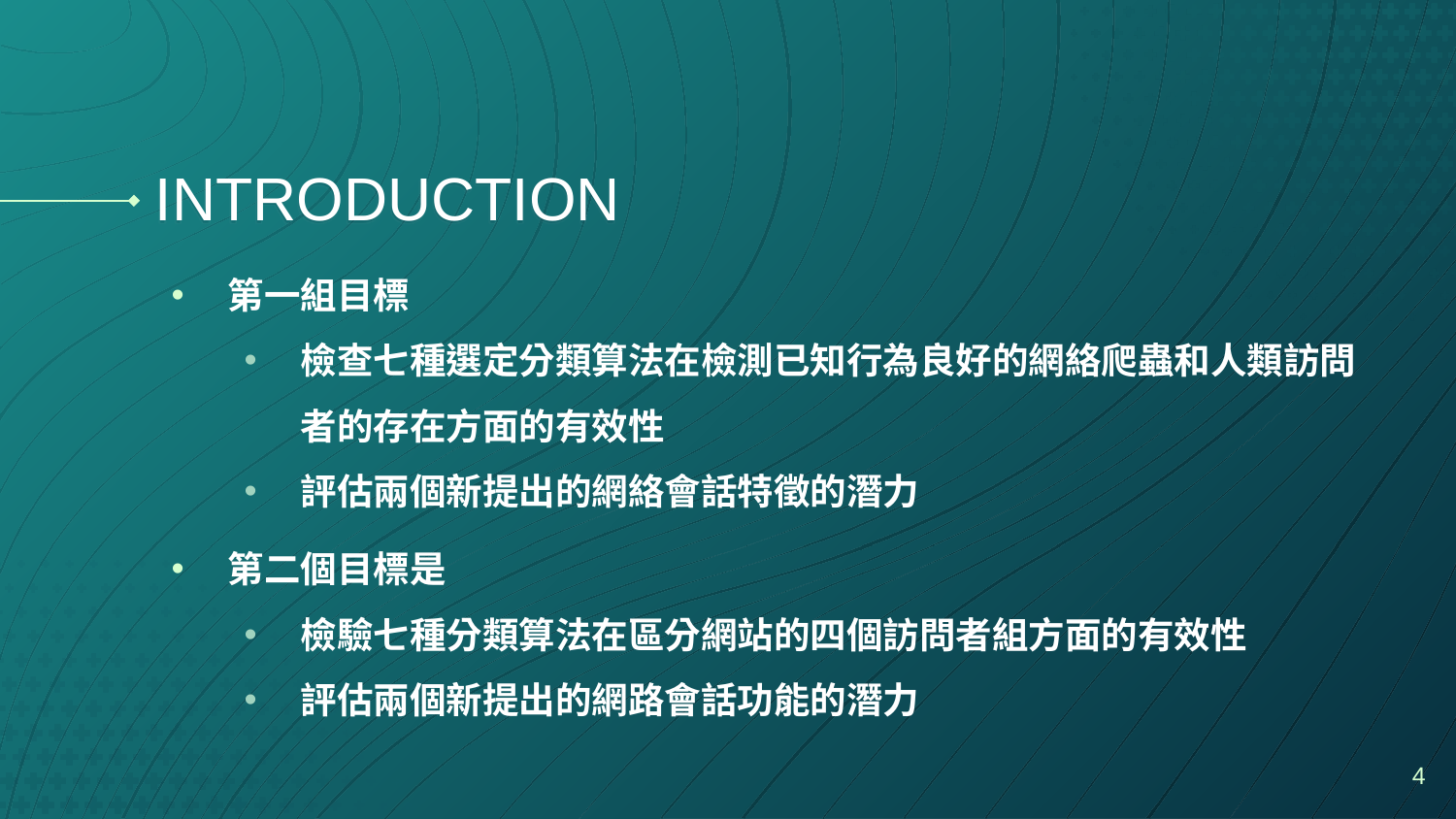

# INTRODUCTION
第一組目標
檢查七種選定分類算法在檢測已知行為良好的網絡爬蟲和人類訪問者的存在方面的有效性
評估兩個新提出的網絡會話特徵的潛力
第二個目標是
檢驗七種分類算法在區分網站的四個訪問者組方面的有效性
評估兩個新提出的網路會話功能的潛力
4